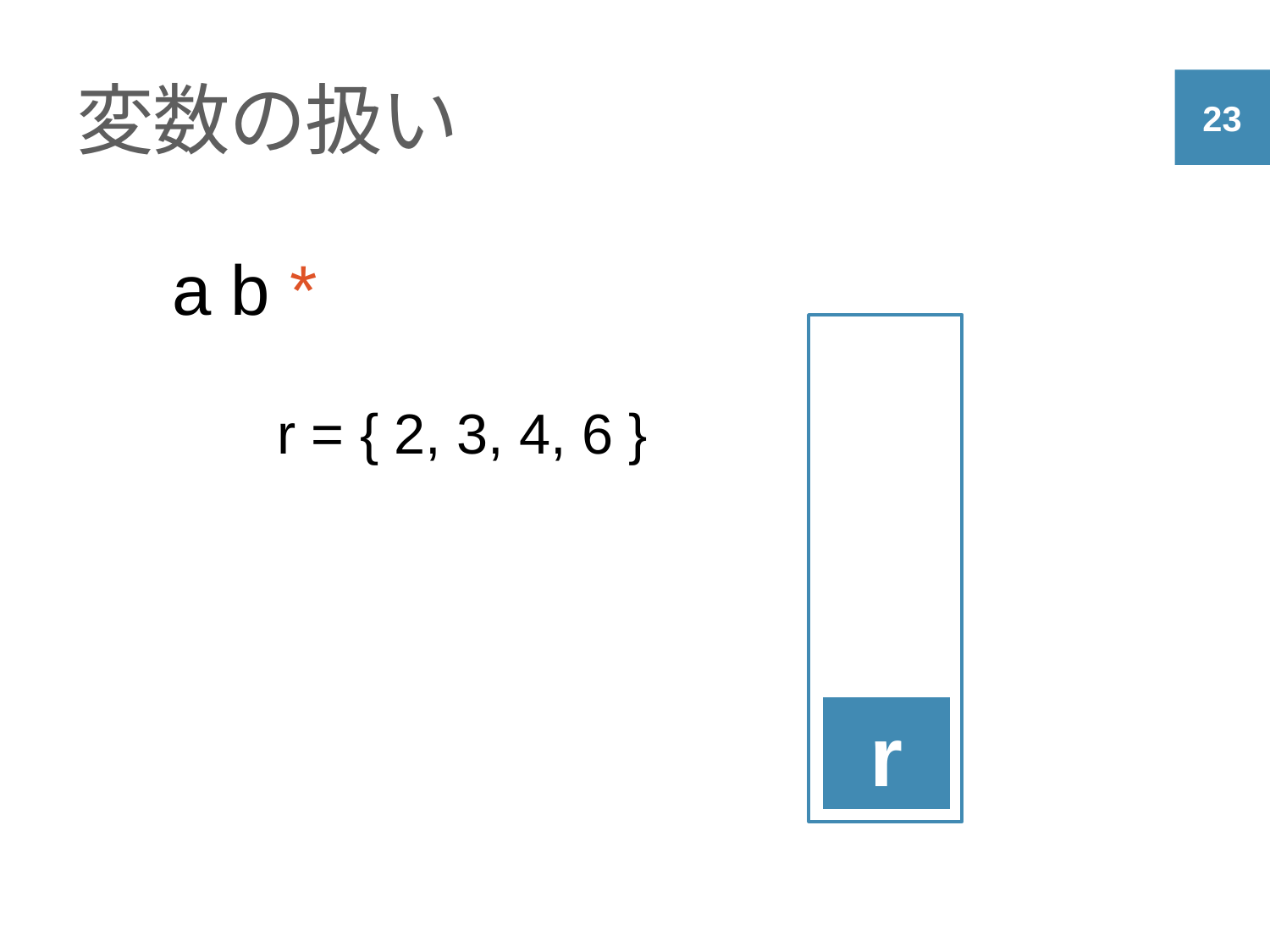

# 変数の扱い
a b *

r = { 2, 3, 4, 6 }
r